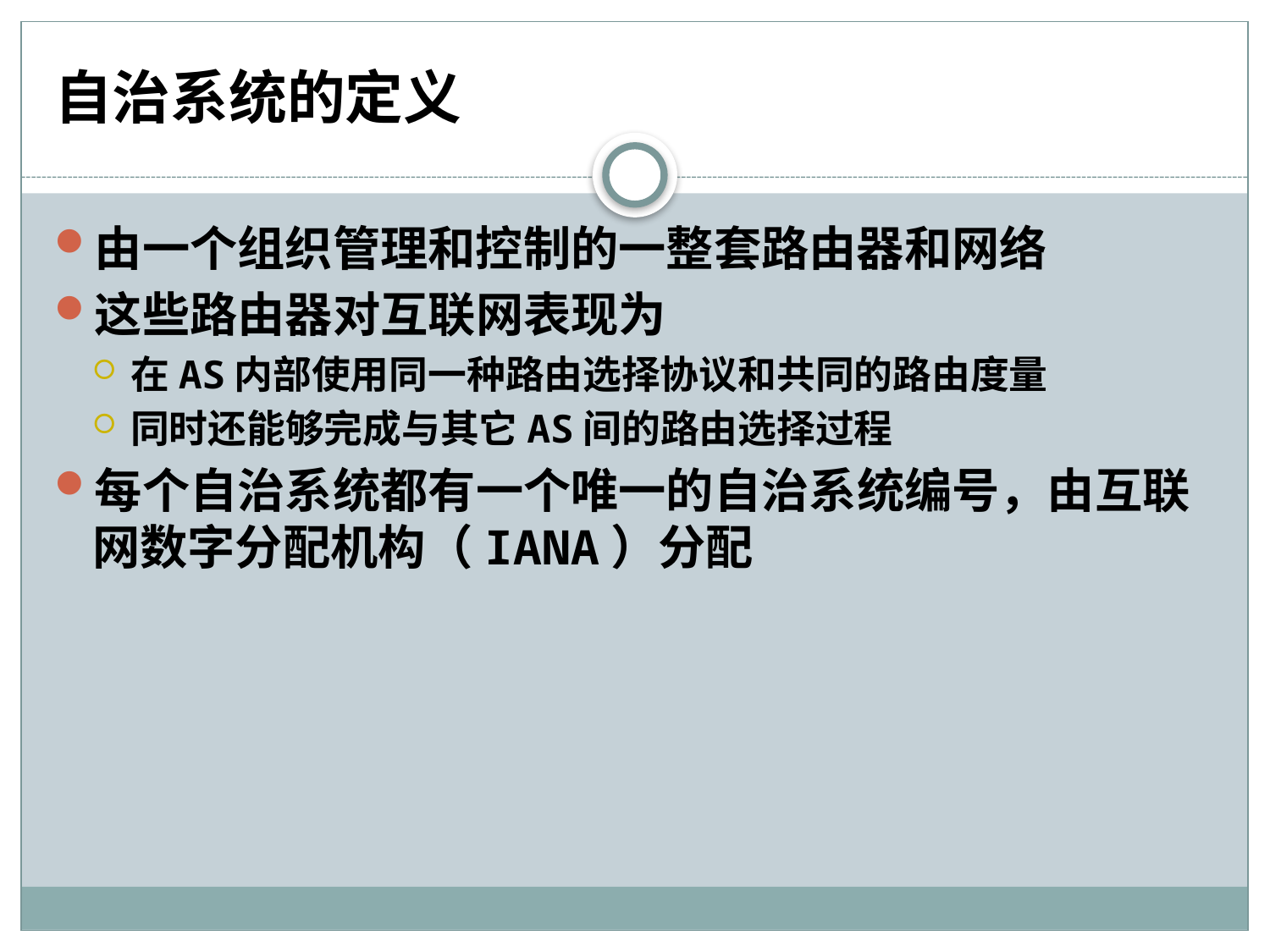

# 自治系统的定义
由一个组织管理和控制的一整套路由器和网络
这些路由器对互联网表现为
在AS内部使用同一种路由选择协议和共同的路由度量
同时还能够完成与其它AS间的路由选择过程
每个自治系统都有一个唯一的自治系统编号，由互联网数字分配机构（IANA）分配